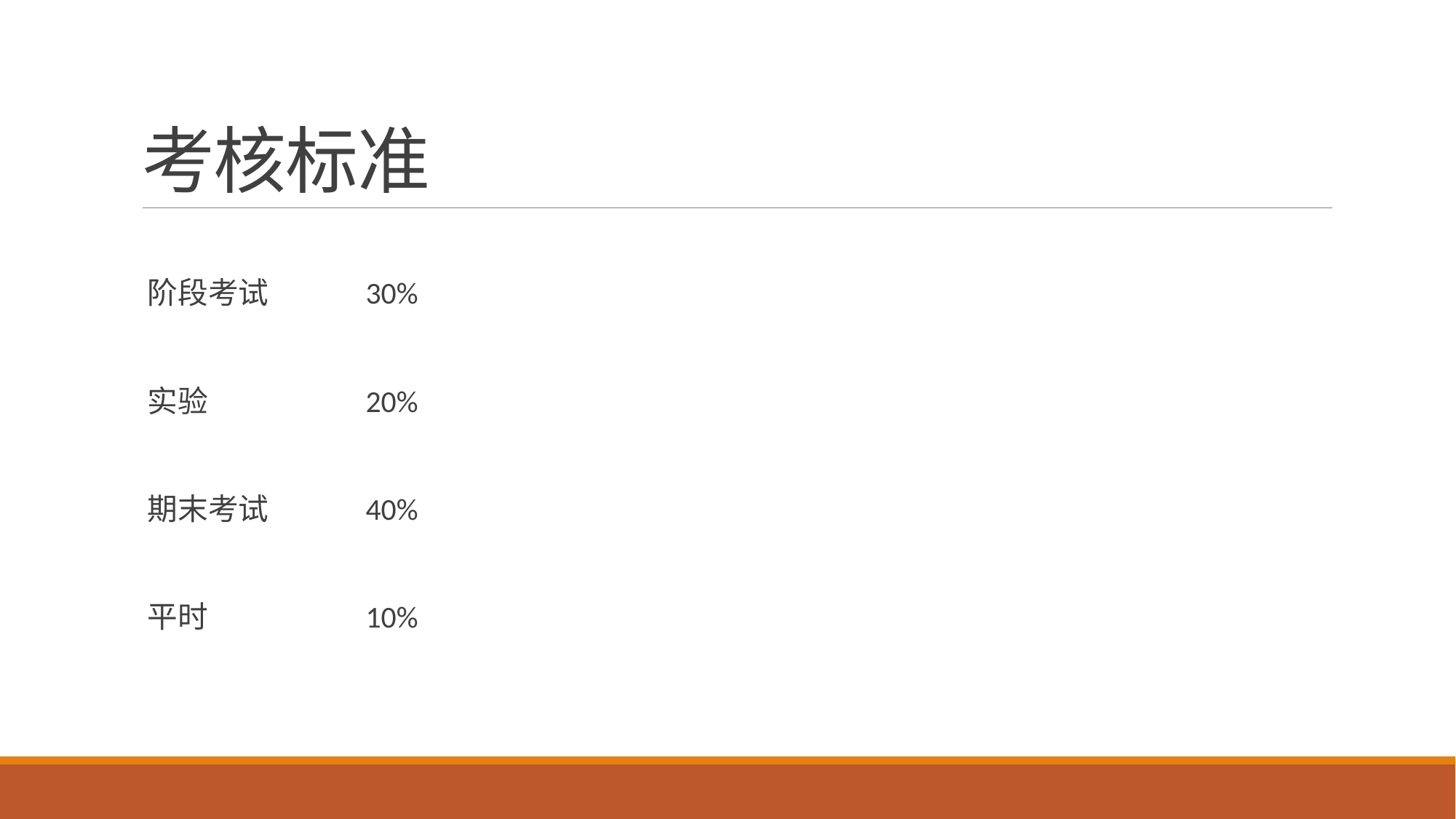

# 考核标准

阶段考试	30%

实验		20%

期末考试	40%

平时		10%